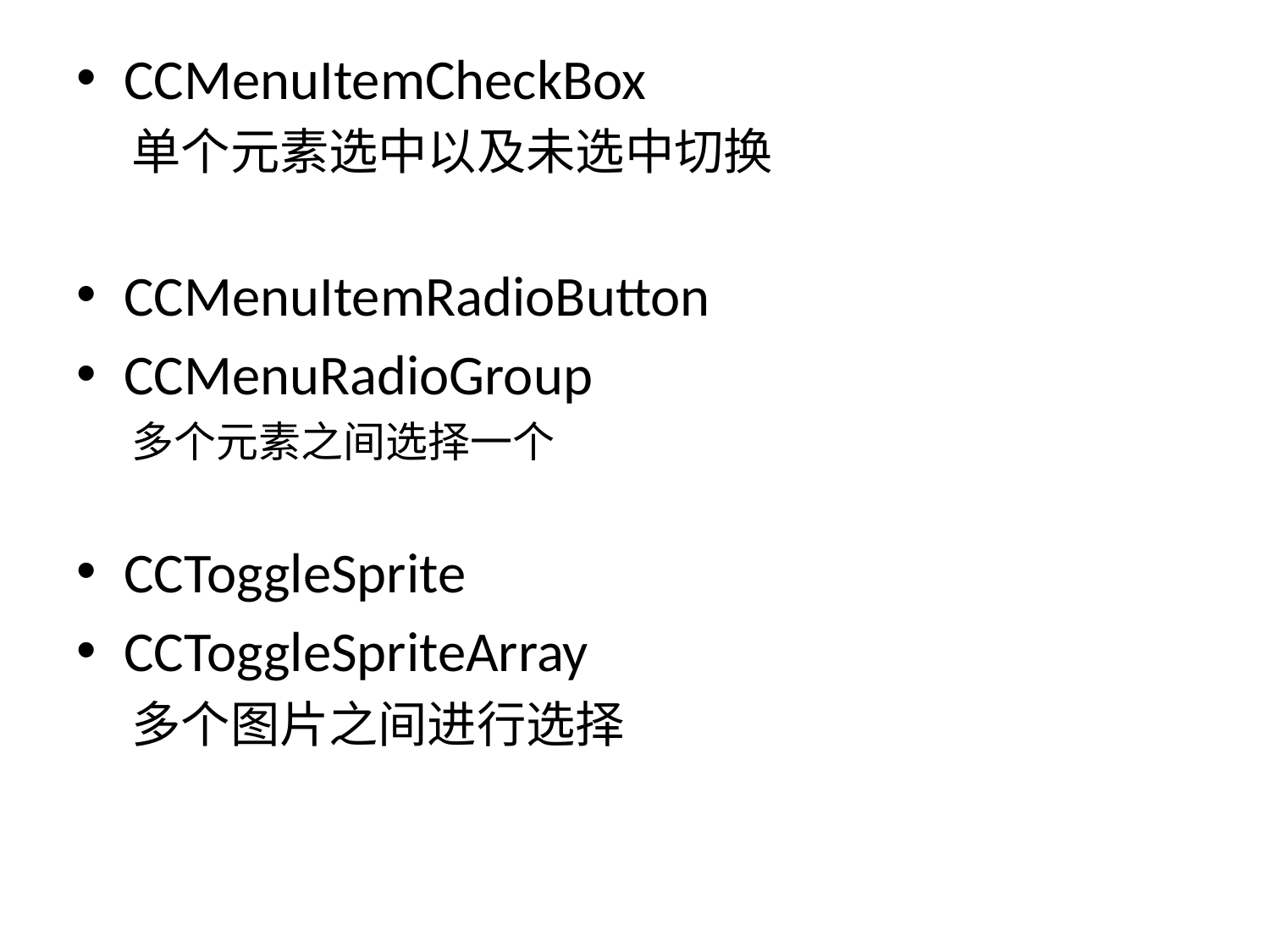

CCMenuItemCheckBox
单个元素选中以及未选中切换

CCMenuItemRadioButton
CCMenuRadioGroup
多个元素之间选择一个

CCToggleSprite
CCToggleSpriteArray
多个图片之间进行选择